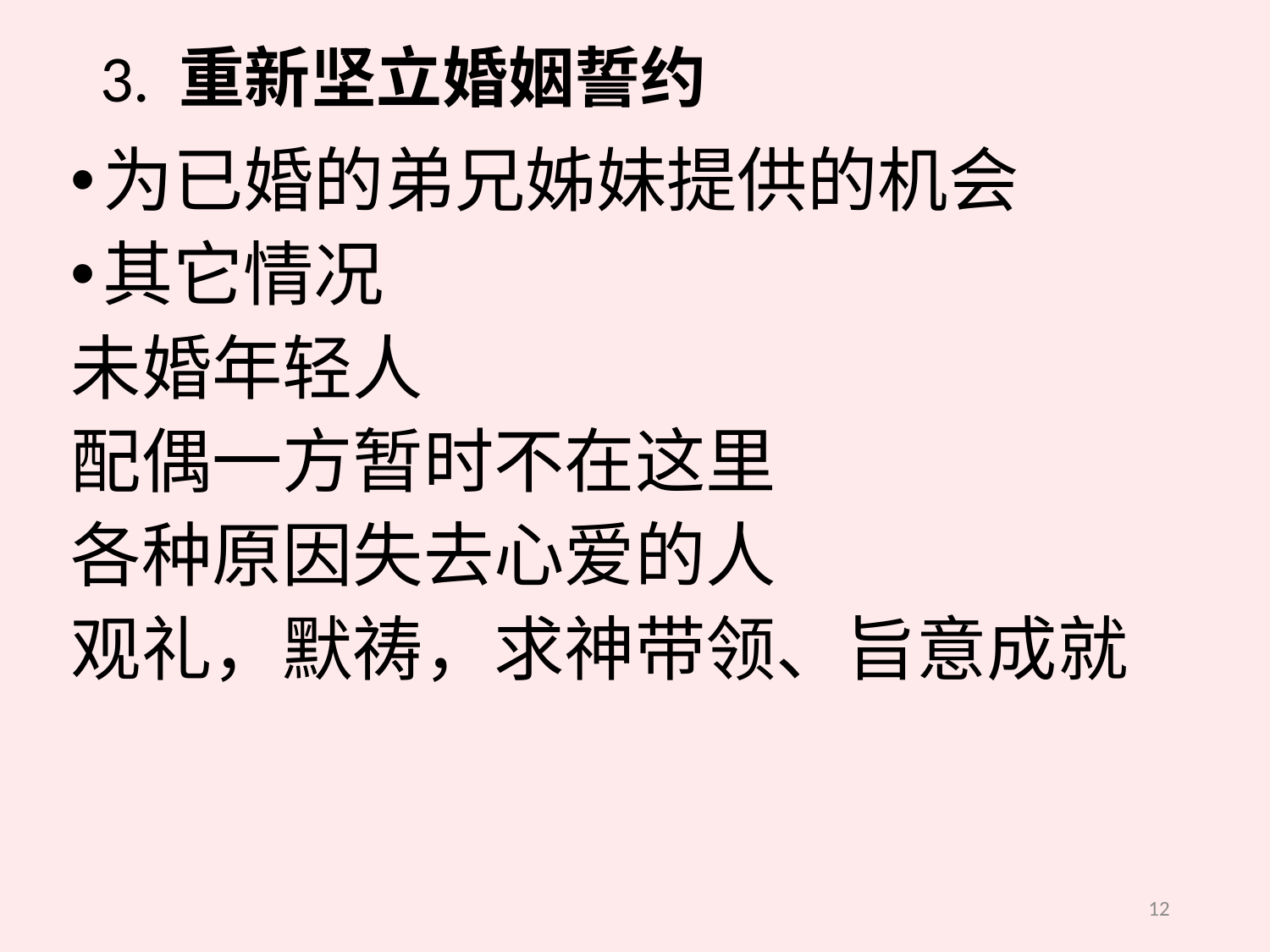

# 3. 重新坚立婚姻誓约
为已婚的弟兄姊妹提供的机会
其它情况
未婚年轻人
配偶一方暂时不在这里
各种原因失去心爱的人
观礼，默祷，求神带领、旨意成就
12